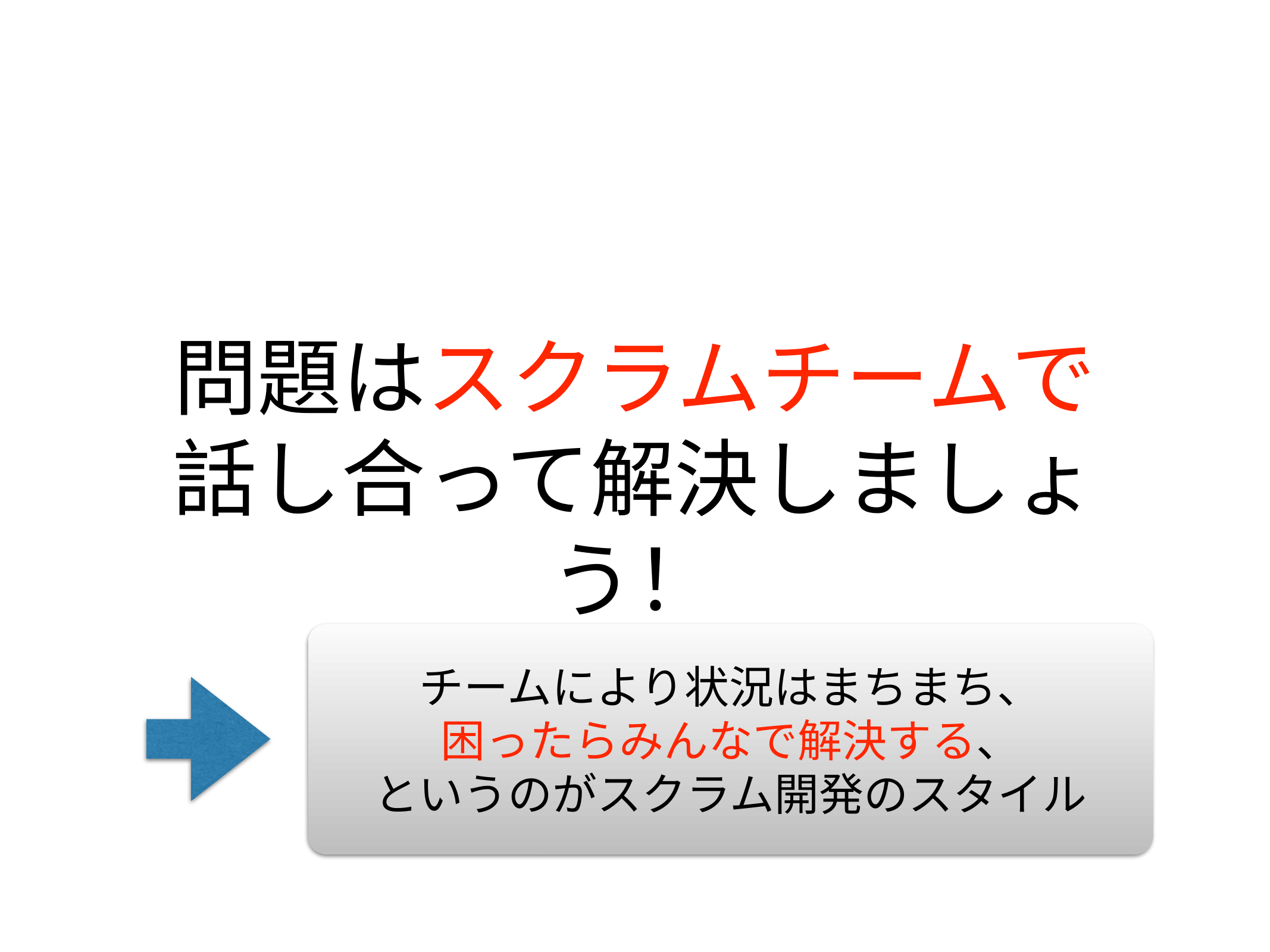

# 問題はスクラムチームで
話し合って解決しましょう！

チームにより状況はまちまち、
困ったらみんなで解決する、
というのがスクラム開発のスタイル